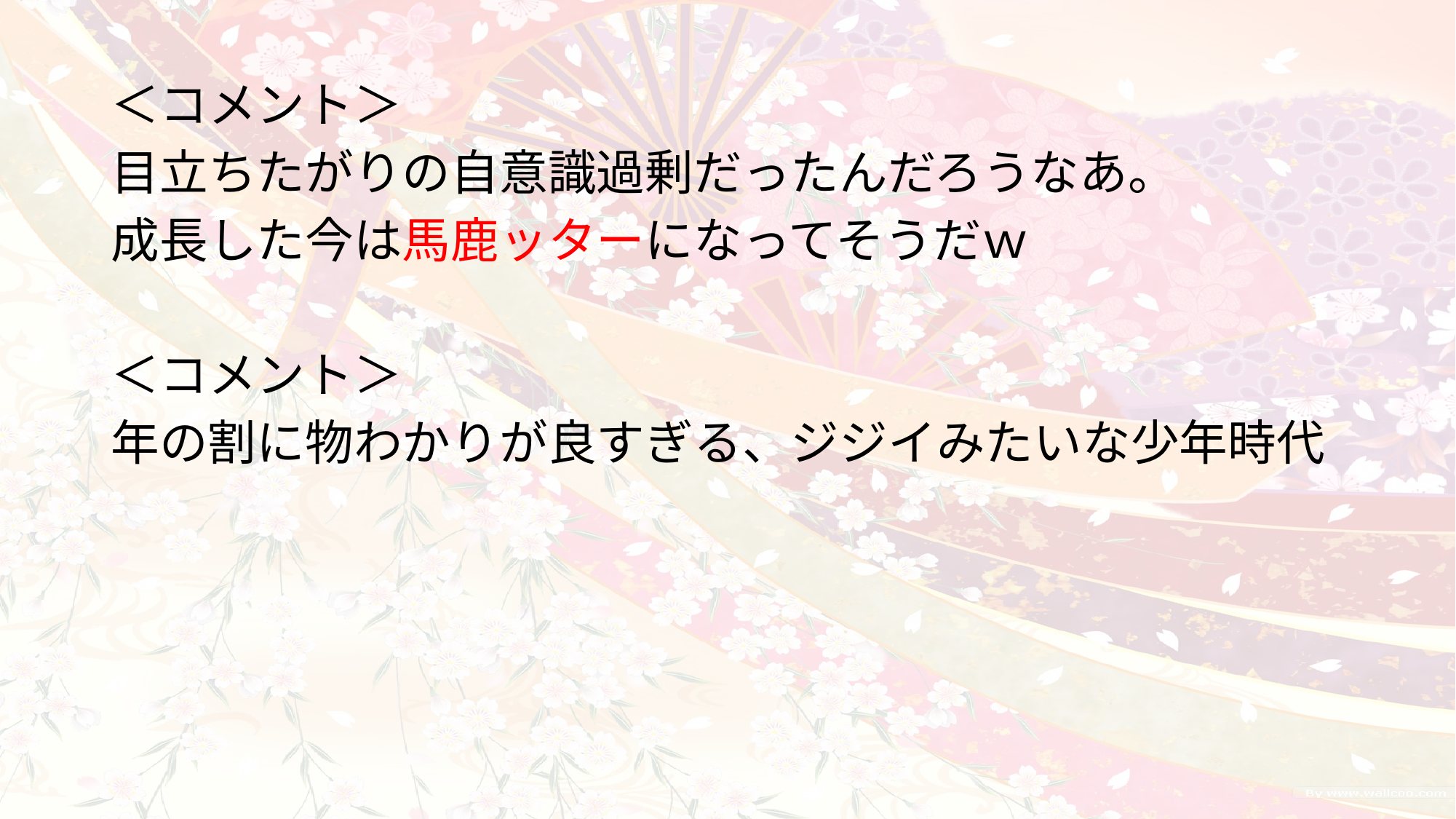

＜コメント＞
目立ちたがりの自意識過剰だったんだろうなあ。
成長した今は馬鹿ッターになってそうだｗ

＜コメント＞
年の割に物わかりが良すぎる、ジジイみたいな少年時代